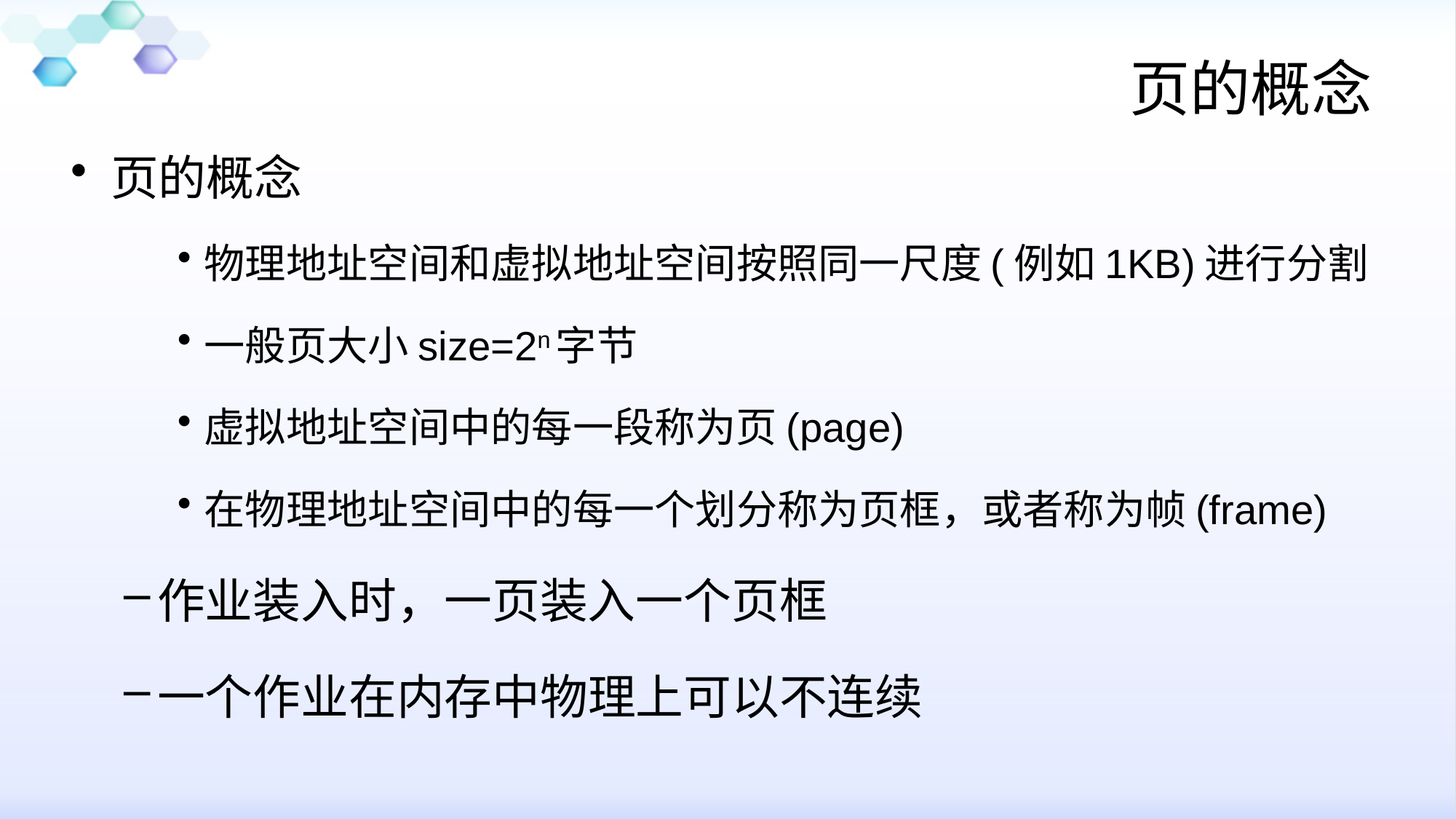

# 页的概念
页的概念
物理地址空间和虚拟地址空间按照同一尺度(例如1KB)进行分割
一般页大小size=2n字节
虚拟地址空间中的每一段称为页(page)
在物理地址空间中的每一个划分称为页框，或者称为帧(frame)
作业装入时，一页装入一个页框
一个作业在内存中物理上可以不连续